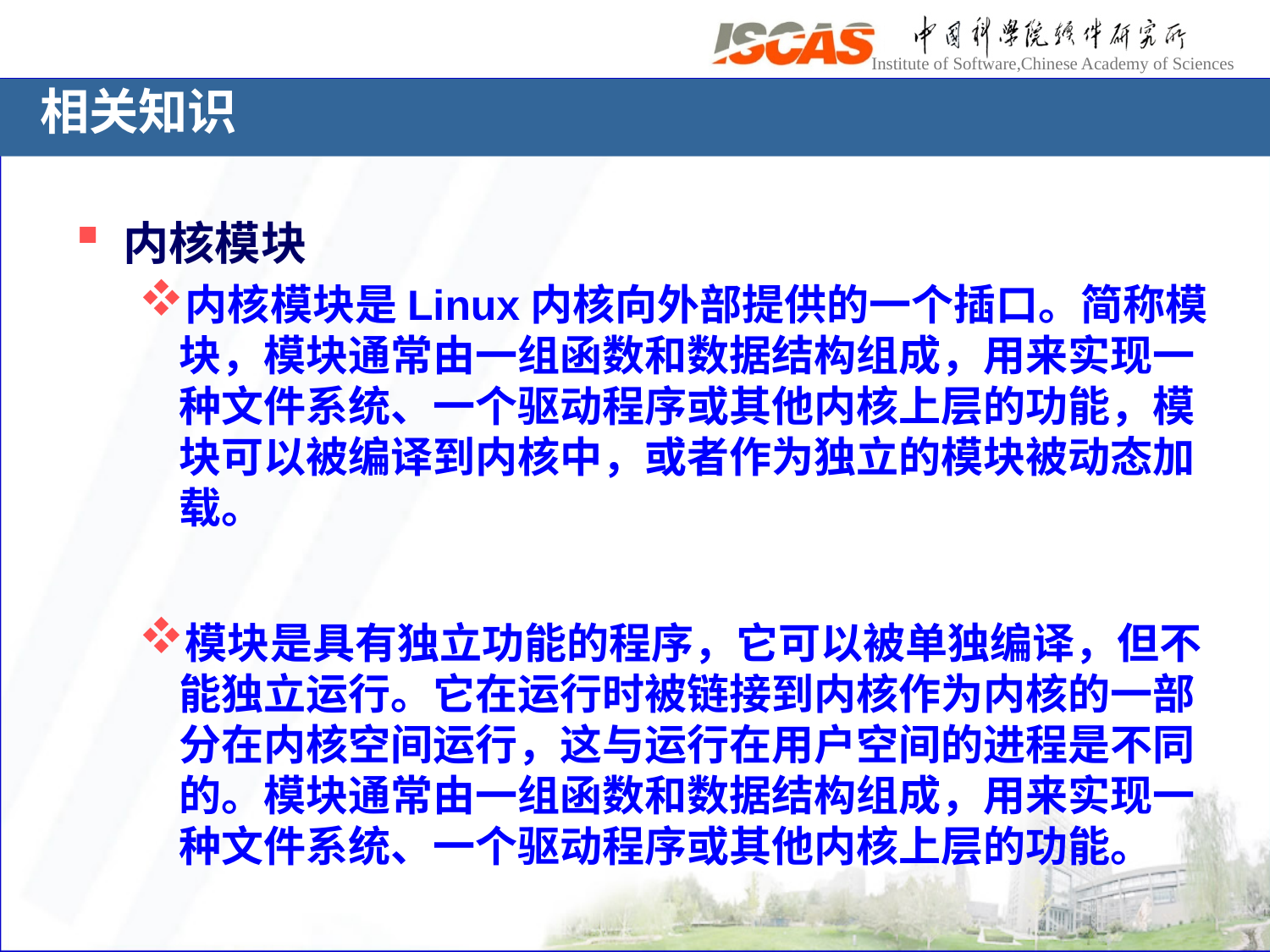

# 相关知识
内核模块
内核模块是Linux内核向外部提供的一个插口。简称模块，模块通常由一组函数和数据结构组成，用来实现一种文件系统、一个驱动程序或其他内核上层的功能，模块可以被编译到内核中，或者作为独立的模块被动态加载。

模块是具有独立功能的程序，它可以被单独编译，但不能独立运行。它在运行时被链接到内核作为内核的一部分在内核空间运行，这与运行在用户空间的进程是不同的。模块通常由一组函数和数据结构组成，用来实现一种文件系统、一个驱动程序或其他内核上层的功能。